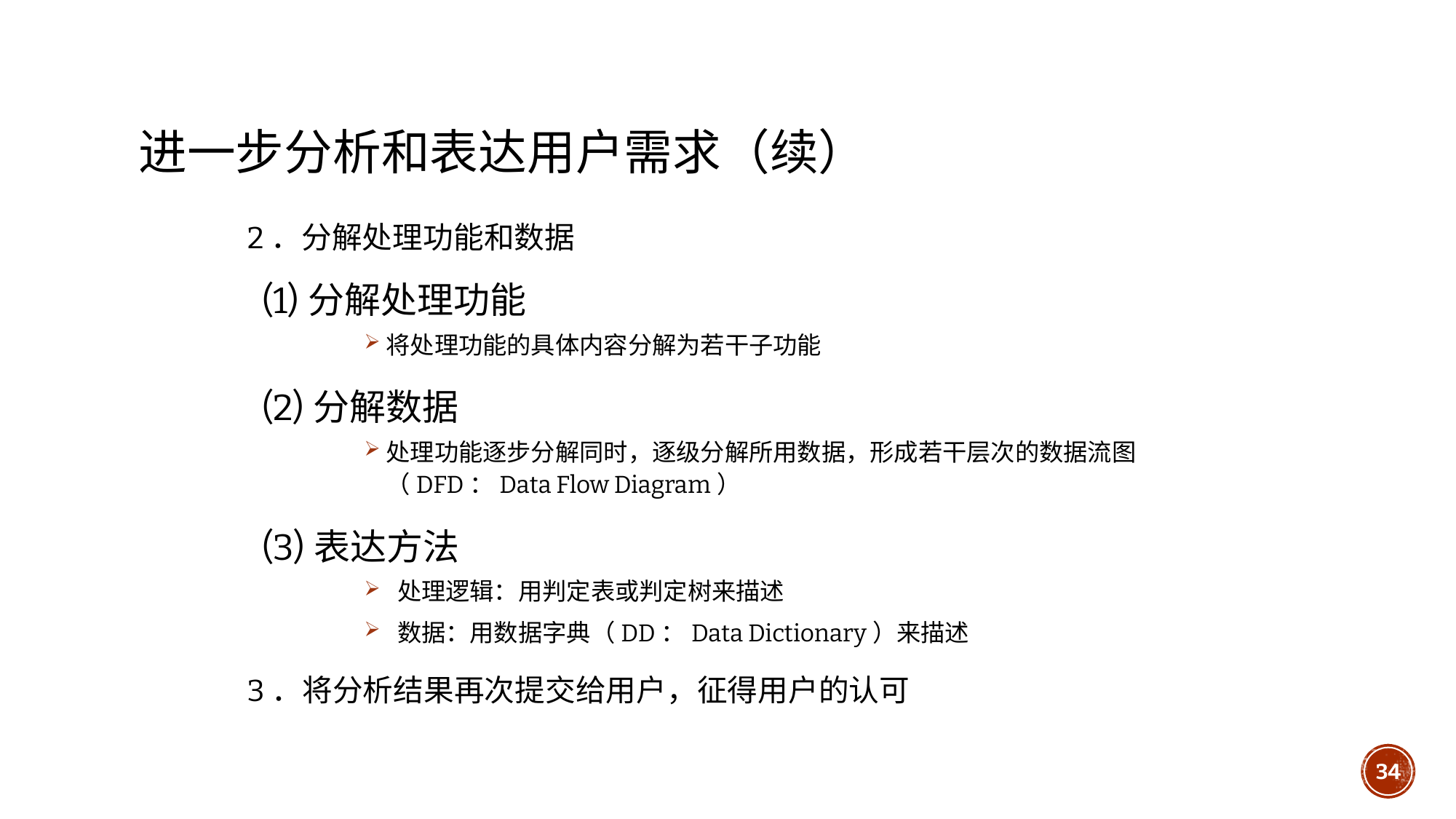

# 进一步分析和表达用户需求（续）
2．分解处理功能和数据
  (1)分解处理功能
将处理功能的具体内容分解为若干子功能
  (2)分解数据
处理功能逐步分解同时，逐级分解所用数据，形成若干层次的数据流图（DFD：Data Flow Diagram）
  (3)表达方法
 处理逻辑：用判定表或判定树来描述
 数据：用数据字典（DD：Data Dictionary）来描述
3．将分析结果再次提交给用户，征得用户的认可
34